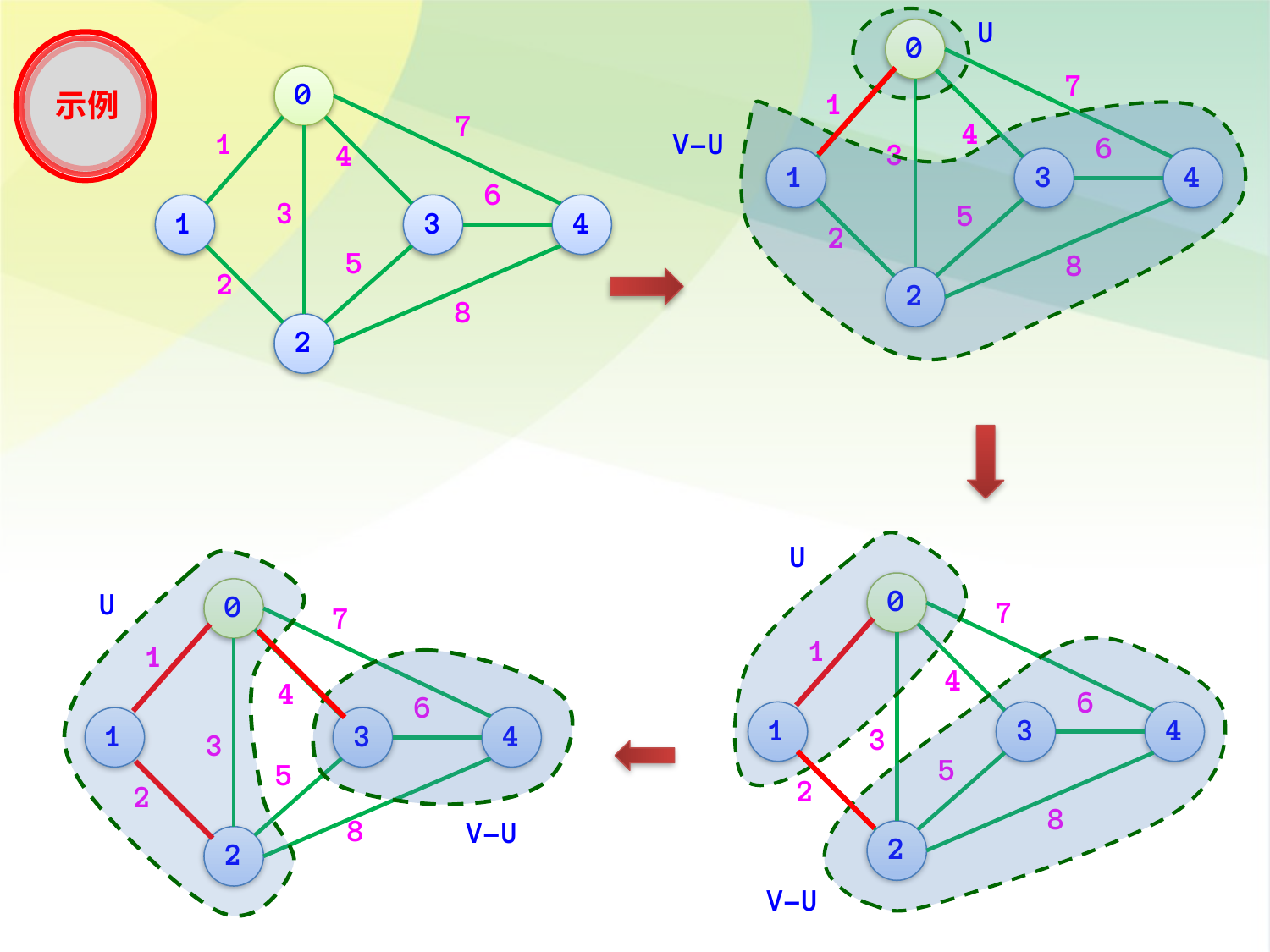

V-U
U
0
7
1
4
6
3
1
3
4
5
2
8
2

示例
0
7
1
4
6
3
1
3
4
5
2
8
2

U

V-U

U

V-U
0
7
1
4
6
1
3
4
3
5
2
8
2
0
7
1
4
6
1
3
4
3
5
2
8
2